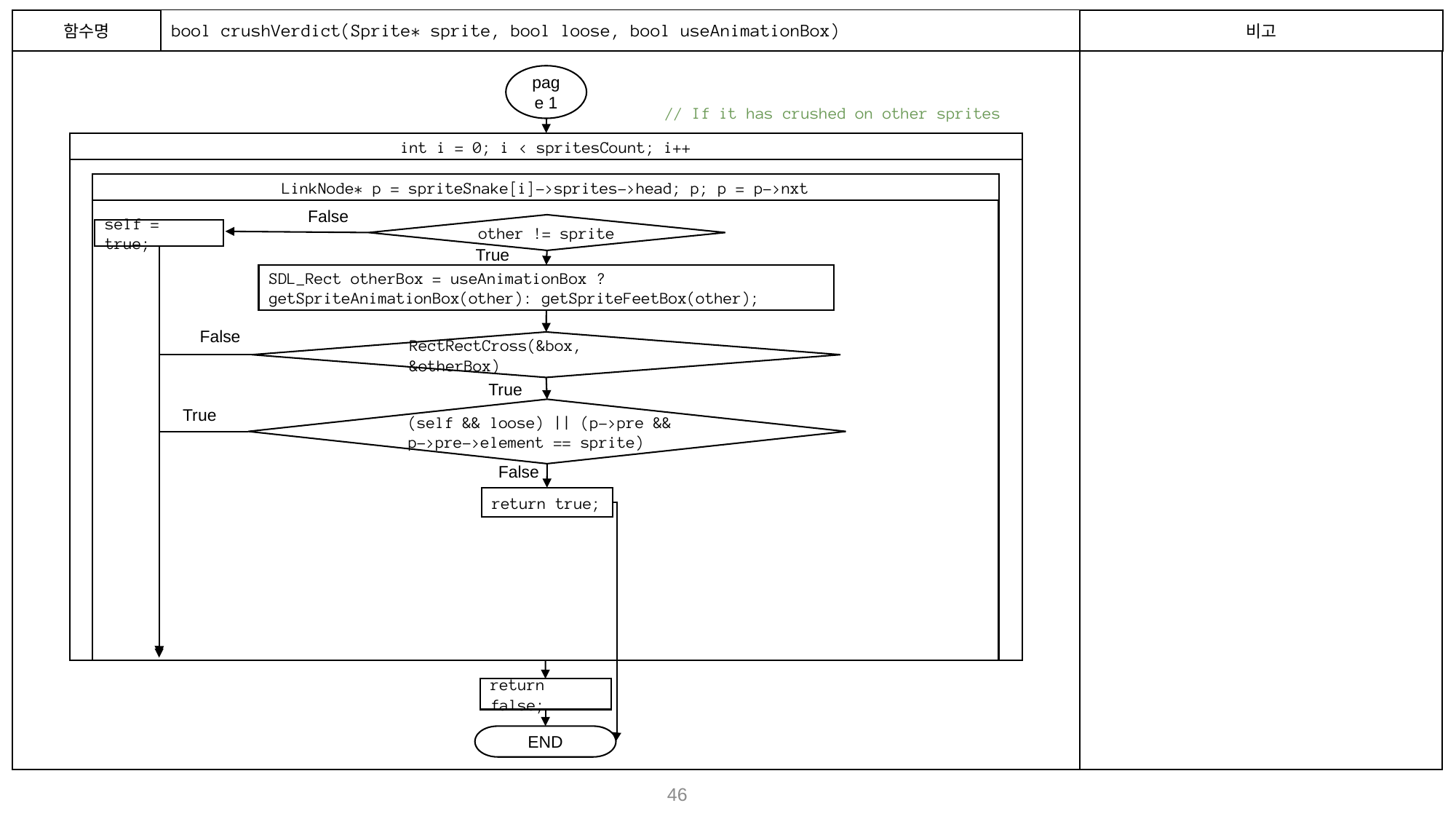

함수명
# bool crushVerdict(Sprite* sprite, bool loose, bool useAnimationBox)
비고

page 1
// If it has crushed on other sprites

int i = 0; i < spritesCount; i++

LinkNode* p = spriteSnake[i]->sprites->head; p; p = p->nxt

False
other != sprite
self = true;
True
SDL_Rect otherBox = useAnimationBox ? getSpriteAnimationBox(other): getSpriteFeetBox(other);
False
RectRectCross(&box, &otherBox)
True
True
(self && loose) || (p->pre && p->pre->element == sprite)
False
return true;
return false;
END
46